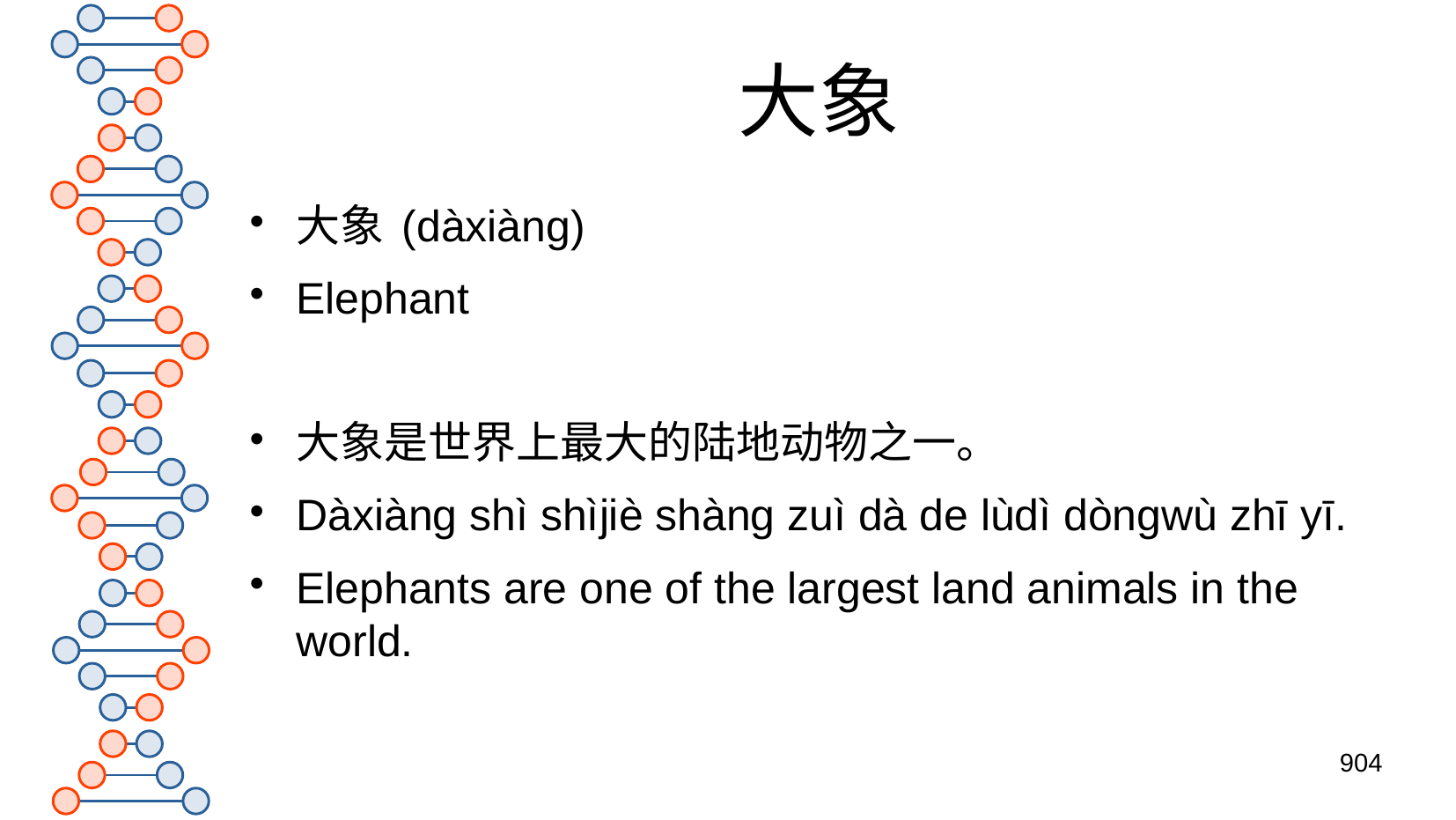

# 大象
大象 (dàxiàng)
Elephant

大象是世界上最大的陆地动物之一。
Dàxiàng shì shìjiè shàng zuì dà de lùdì dòngwù zhī yī.
Elephants are one of the largest land animals in the world.

904